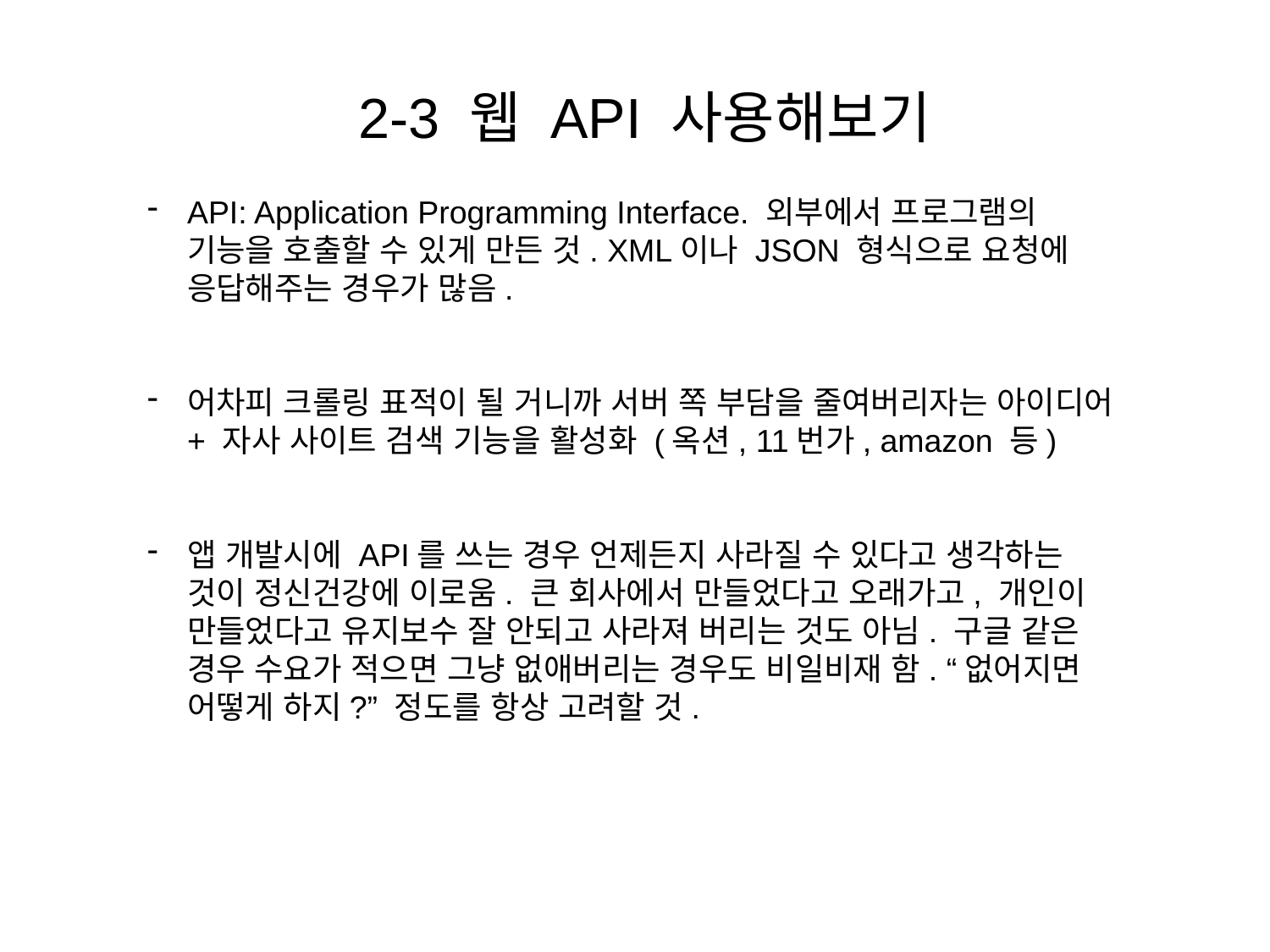

2-3 웹 API 사용해보기
API: Application Programming Interface. 외부에서 프로그램의 기능을 호출할 수 있게 만든 것. XML이나 JSON 형식으로 요청에 응답해주는 경우가 많음.

어차피 크롤링 표적이 될 거니까 서버 쪽 부담을 줄여버리자는 아이디어 + 자사 사이트 검색 기능을 활성화 (옥션, 11번가, amazon 등)

앱 개발시에 API를 쓰는 경우 언제든지 사라질 수 있다고 생각하는 것이 정신건강에 이로움. 큰 회사에서 만들었다고 오래가고, 개인이 만들었다고 유지보수 잘 안되고 사라져 버리는 것도 아님. 구글 같은 경우 수요가 적으면 그냥 없애버리는 경우도 비일비재 함. “없어지면 어떻게 하지?” 정도를 항상 고려할 것.